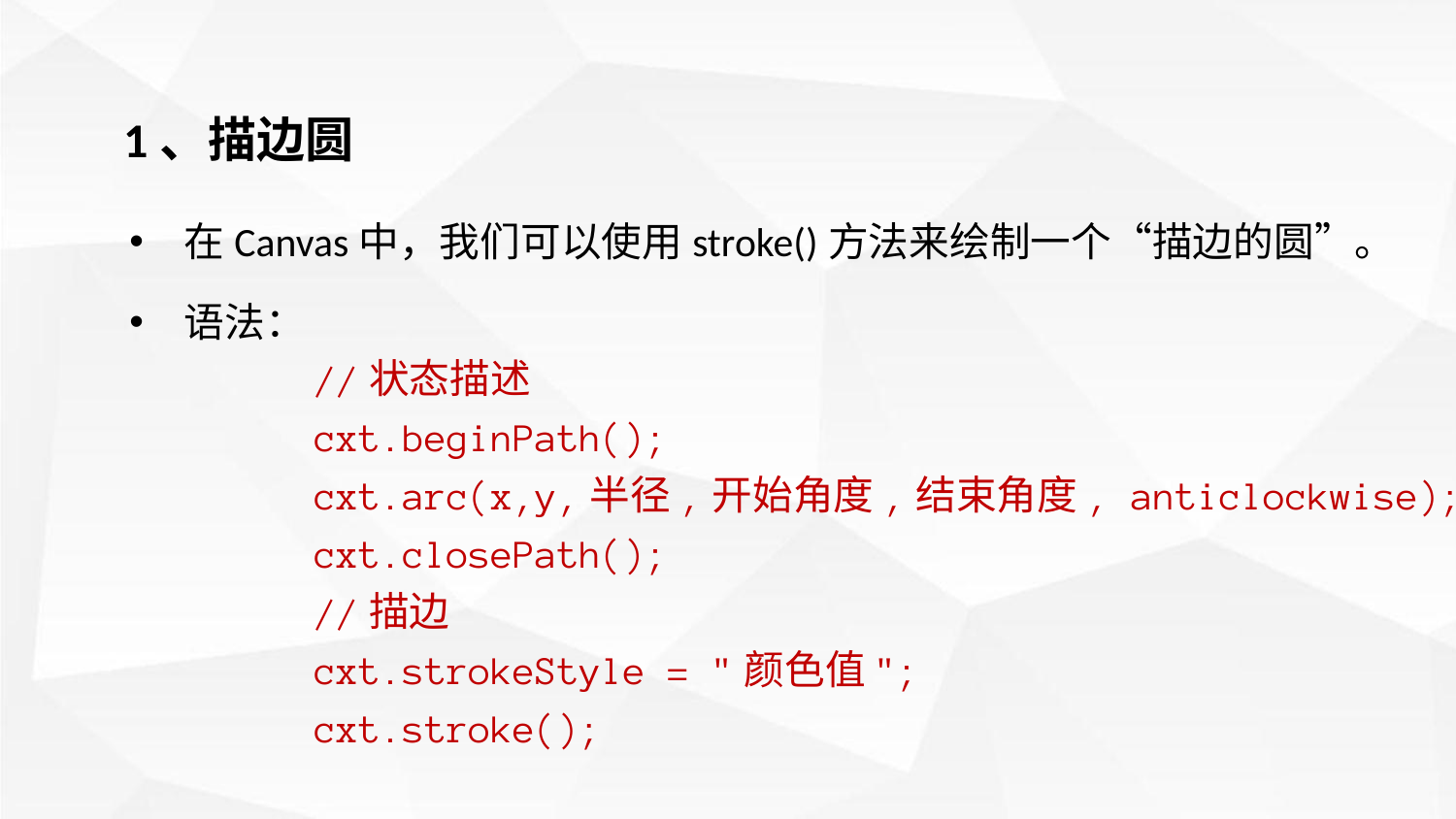

1、描边圆
在Canvas中，我们可以使用stroke()方法来绘制一个“描边的圆”。
语法：
//状态描述
cxt.beginPath();
cxt.arc(x,y,半径,开始角度,结束角度, anticlockwise);
cxt.closePath();
//描边
cxt.strokeStyle = "颜色值";
cxt.stroke();